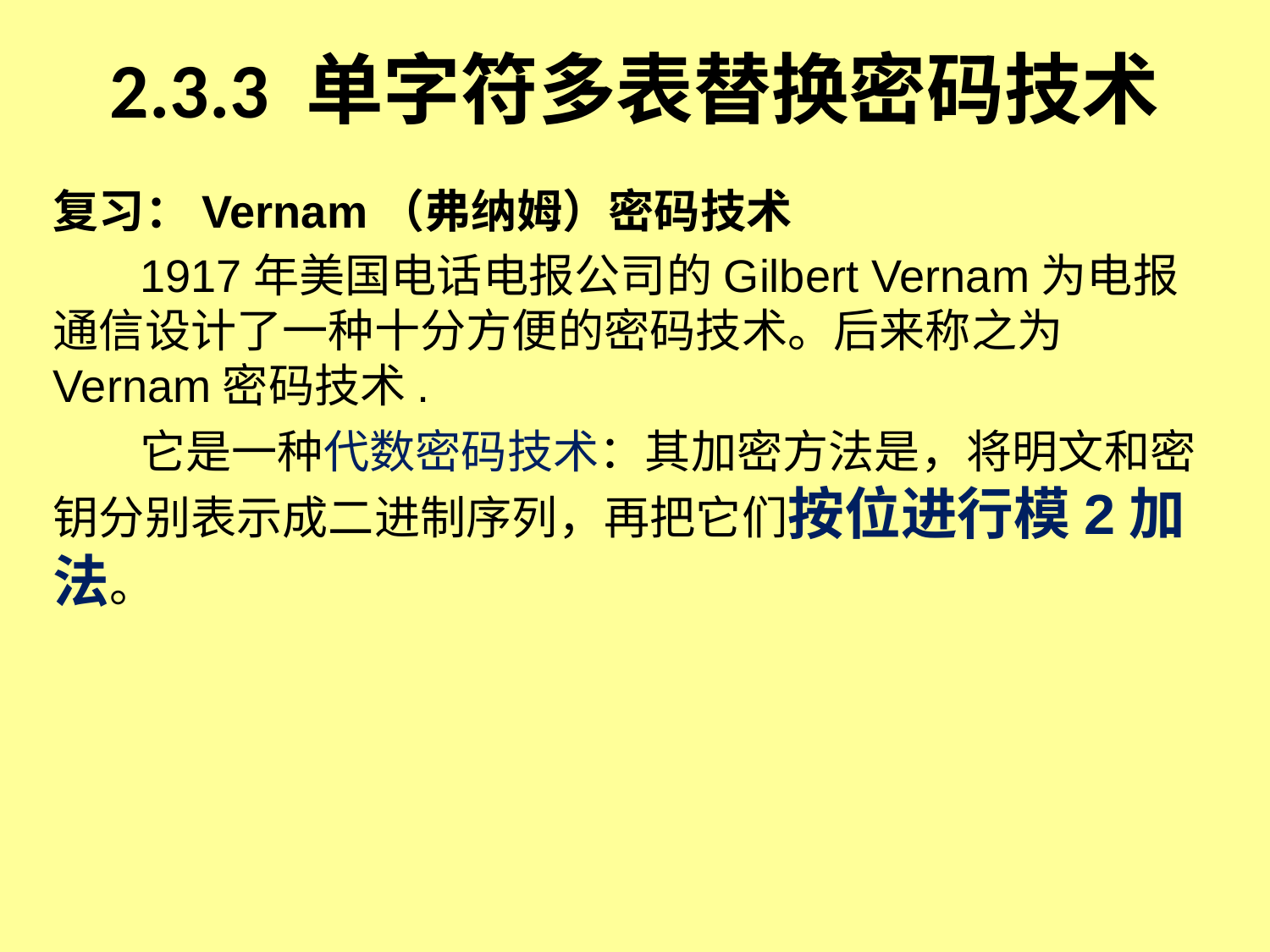

# 2.3.3 单字符多表替换密码技术
复习：Vernam（弗纳姆）密码技术
1917年美国电话电报公司的Gilbert Vernam为电报通信设计了一种十分方便的密码技术。后来称之为Vernam密码技术.
它是一种代数密码技术：其加密方法是，将明文和密钥分别表示成二进制序列，再把它们按位进行模2加法。